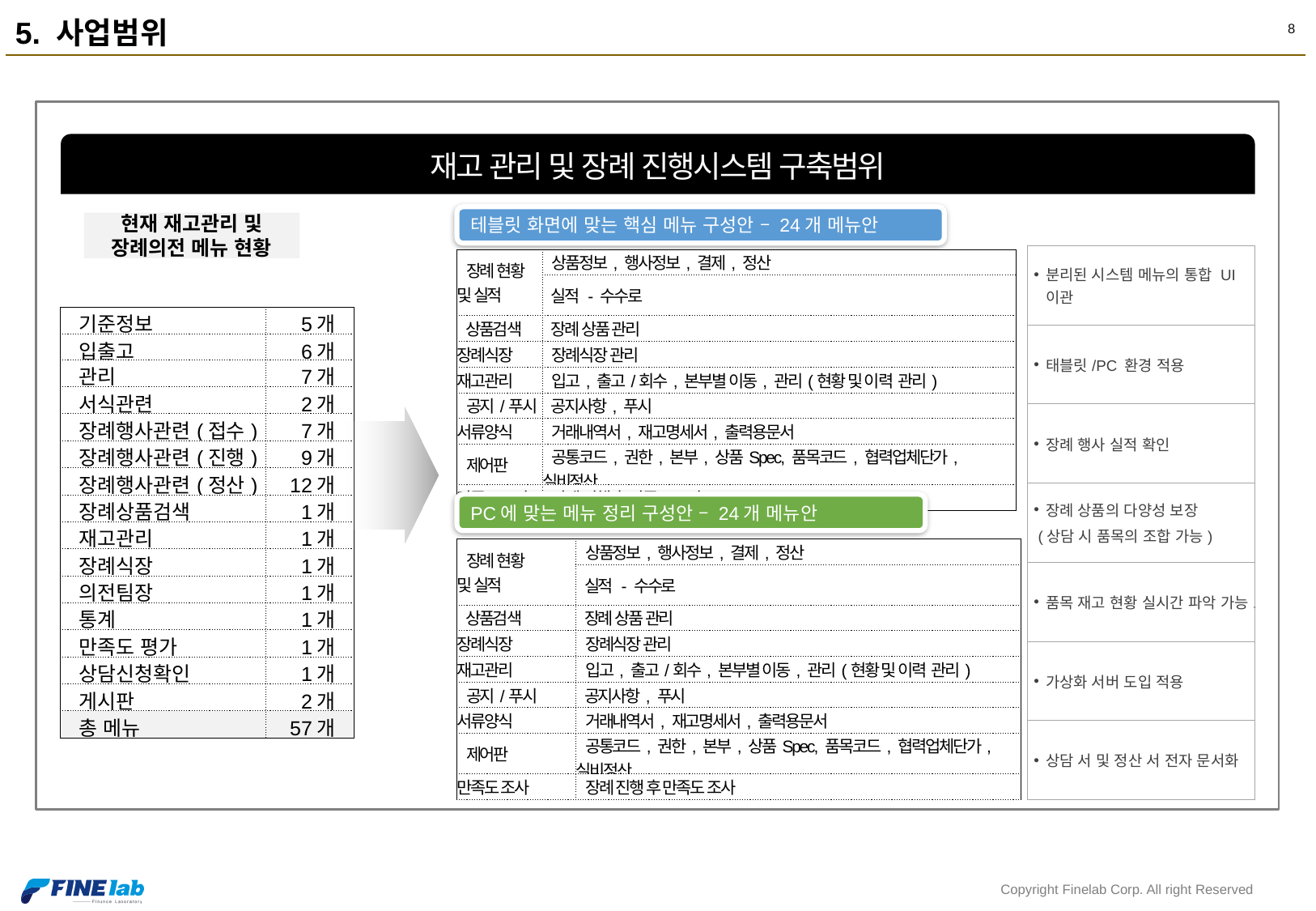

5. 사업범위

재고 관리 및 장례 진행시스템 구축범위
테블릿 화면에 맞는 핵심 메뉴 구성안 – 24개 메뉴안
현재 재고관리 및 장례의전 메뉴 현황
| 분리된 시스템 메뉴의 통합 UI 이관 |
| --- |
| 태블릿/PC 환경 적용 |
| 장례 행사 실적 확인 |
| 장례 상품의 다양성 보장 (상담 시 품목의 조합 가능) |
| 품목 재고 현황 실시간 파악 가능. |
| 가상화 서버 도입 적용 |
| 상담 서 및 정산 서 전자 문서화 |
| 장례 현황 및 실적 | 상품정보, 행사정보, 결제, 정산 |
| --- | --- |
|  | 실적 - 수수로 |
| 상품검색 | 장례 상품 관리 |
| 장례식장 | 장례식장 관리 |
| 재고관리 | 입고, 출고/회수, 본부별 이동, 관리(현황 및 이력 관리) |
| 공지/푸시 | 공지사항, 푸시 |
| 서류양식 | 거래내역서, 재고명세서, 출력용문서 |
| 제어판 | 공통코드, 권한, 본부, 상품Spec, 품목코드, 협력업체단가, 실비정산 |
| 만족도 조사 | 장례 진행 후 만족도 조사 |
| 기준정보 | 5개 |
| --- | --- |
| 입출고 | 6개 |
| 관리 | 7개 |
| 서식관련 | 2개 |
| 장례행사관련(접수) | 7개 |
| 장례행사관련(진행) | 9개 |
| 장례행사관련(정산) | 12개 |
| 장례상품검색 | 1개 |
| 재고관리 | 1개 |
| 장례식장 | 1개 |
| 의전팀장 | 1개 |
| 통계 | 1개 |
| 만족도 평가 | 1개 |
| 상담신청확인 | 1개 |
| 게시판 | 2개 |
| 총 메뉴 | 57개 |

PC에 맞는 메뉴 정리 구성안 – 24개 메뉴안
| 장례 현황 및 실적 | 상품정보, 행사정보, 결제, 정산 |
| --- | --- |
|  | 실적 - 수수로 |
| 상품검색 | 장례 상품 관리 |
| 장례식장 | 장례식장 관리 |
| 재고관리 | 입고, 출고/회수, 본부별 이동, 관리(현황 및 이력 관리) |
| 공지/푸시 | 공지사항, 푸시 |
| 서류양식 | 거래내역서, 재고명세서, 출력용문서 |
| 제어판 | 공통코드, 권한, 본부, 상품Spec, 품목코드, 협력업체단가, 실비정산 |
| 만족도 조사 | 장례 진행 후 만족도 조사 |